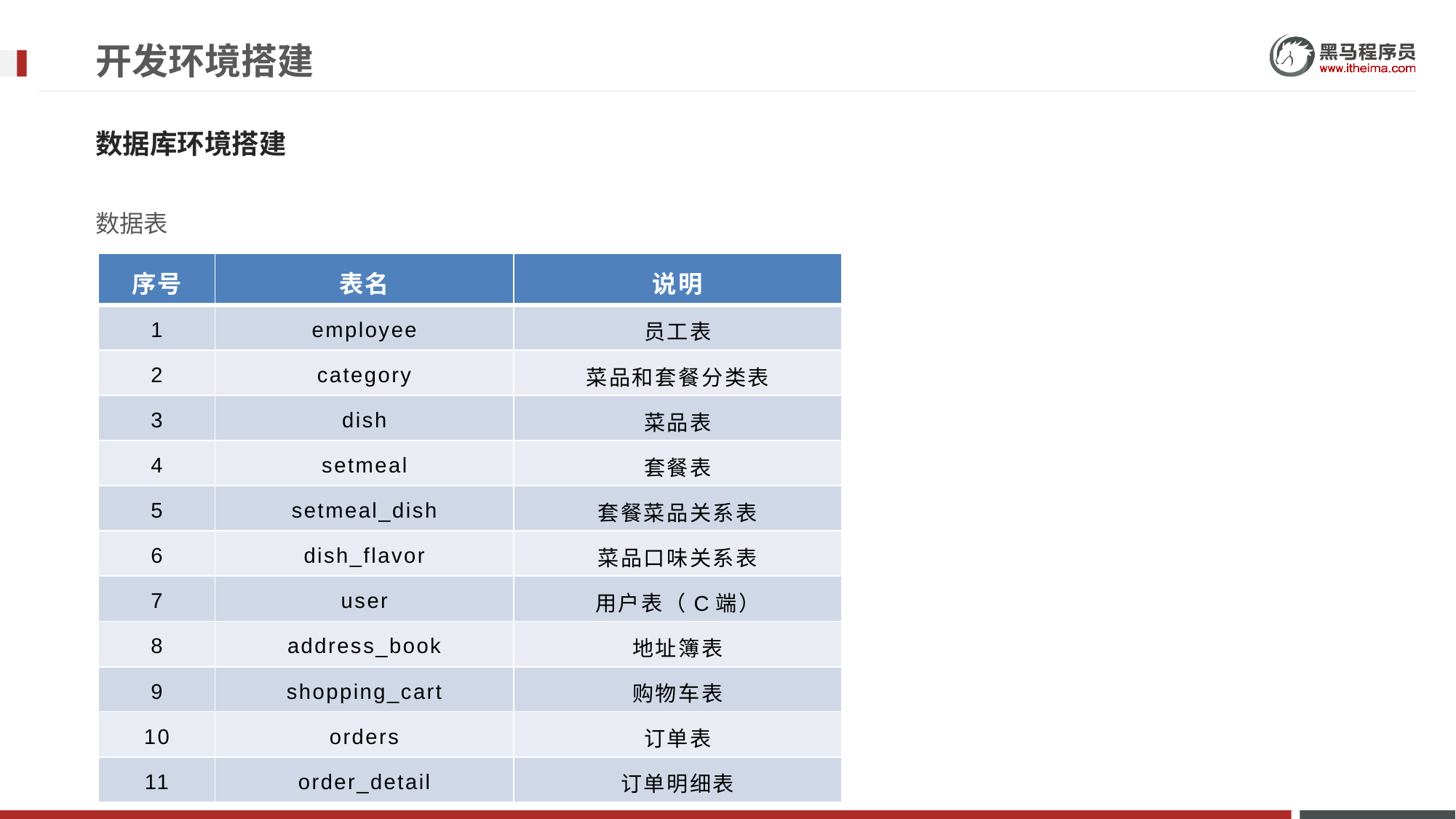

# 开发环境搭建
数据库环境搭建
数据表
| 序号 | 表名 | 说明 |
| --- | --- | --- |
| 1 | employee | 员工表 |
| 2 | category | 菜品和套餐分类表 |
| 3 | dish | 菜品表 |
| 4 | setmeal | 套餐表 |
| 5 | setmeal\_dish | 套餐菜品关系表 |
| 6 | dish\_flavor | 菜品口味关系表 |
| 7 | user | 用户表（C端） |
| 8 | address\_book | 地址簿表 |
| 9 | shopping\_cart | 购物车表 |
| 10 | orders | 订单表 |
| 11 | order\_detail | 订单明细表 |